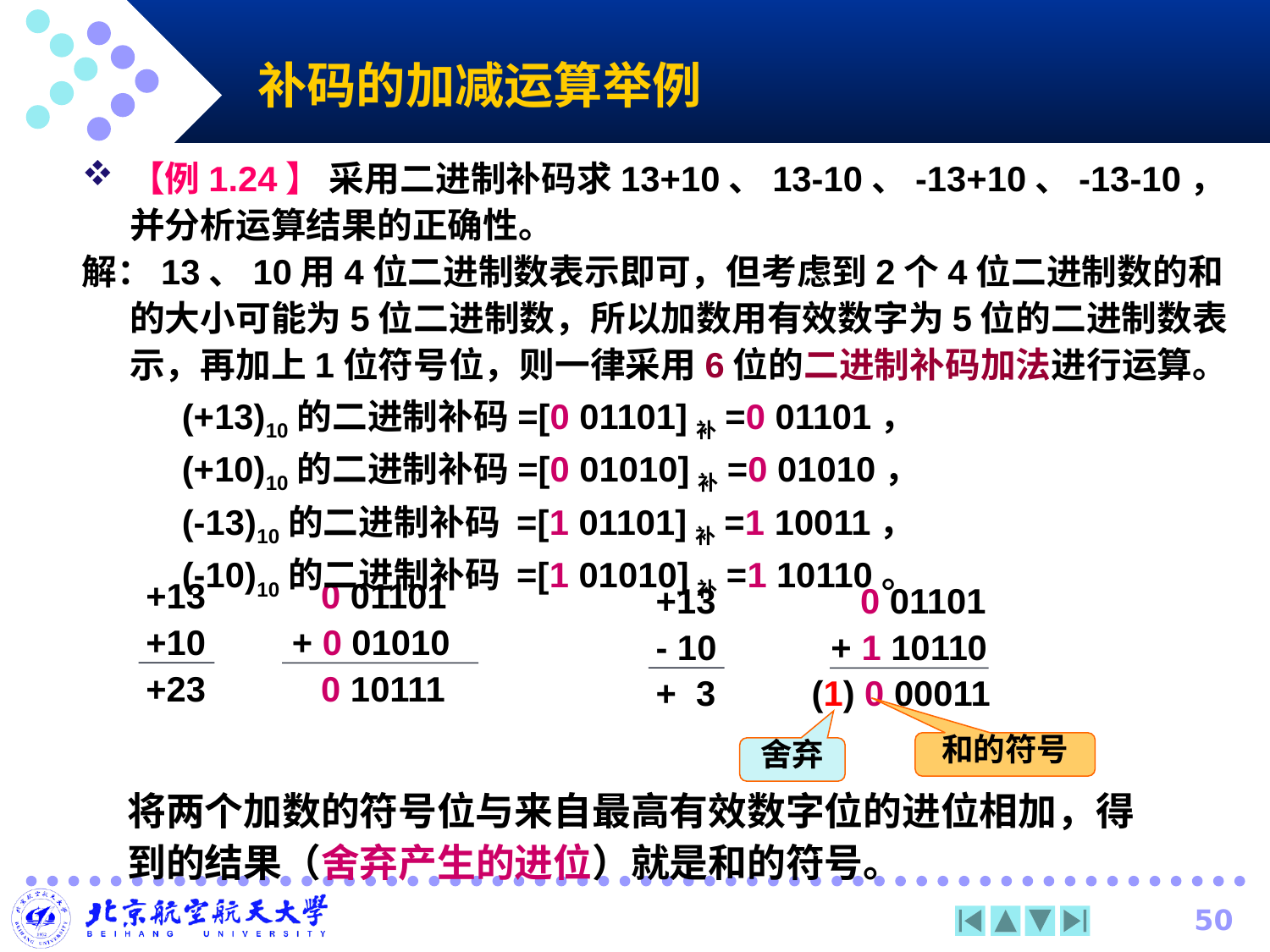

# 补码的加减运算举例
【例1.24】 采用二进制补码求13+10、13-10、-13+10、-13-10，并分析运算结果的正确性。
解：13、10用4位二进制数表示即可，但考虑到2个4位二进制数的和的大小可能为5位二进制数，所以加数用有效数字为5位的二进制数表示，再加上1位符号位，则一律采用6位的二进制补码加法进行运算。
(+13)10的二进制补码=[0 01101]补=0 01101，
(+10)10的二进制补码=[0 01010]补=0 01010，
(-13)10的二进制补码 =[1 01101]补=1 10011，
(-10)10的二进制补码 =[1 01010]补=1 10110。

+13
+10
+23

    0 01101
 + 0 01010
    0 10111

+13
- 10
+  3

       0 01101
    + 1 10110
  (1) 0 00011

和的符号
舍弃
将两个加数的符号位与来自最高有效数字位的进位相加，得到的结果（舍弃产生的进位）就是和的符号。
50